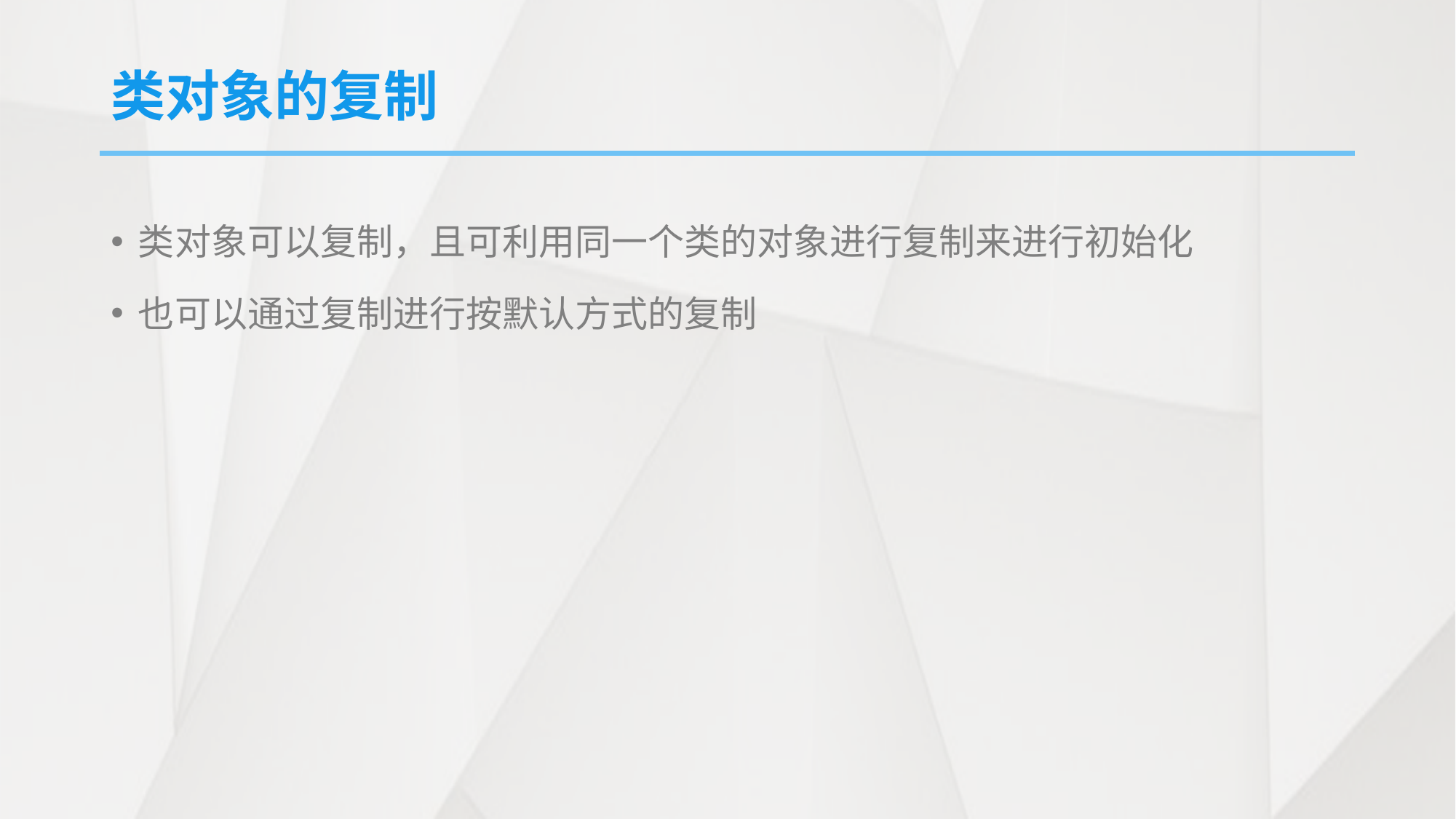

# 类对象的复制
类对象可以复制，且可利用同一个类的对象进行复制来进行初始化
也可以通过复制进行按默认方式的复制